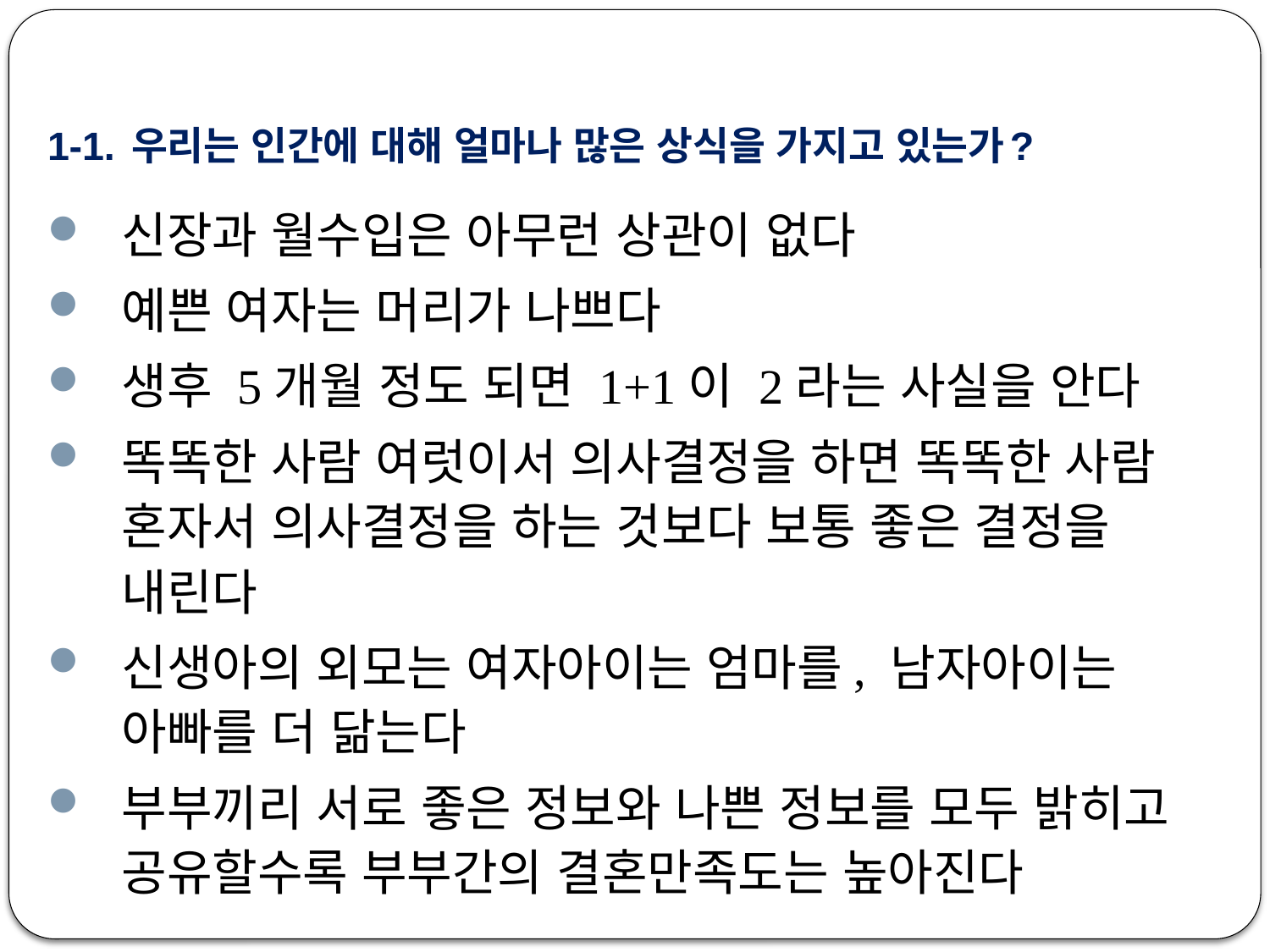

# 1-1. 우리는 인간에 대해 얼마나 많은 상식을 가지고 있는가?
신장과 월수입은 아무런 상관이 없다
예쁜 여자는 머리가 나쁘다
생후 5개월 정도 되면 1+1이 2라는 사실을 안다
똑똑한 사람 여럿이서 의사결정을 하면 똑똑한 사람 혼자서 의사결정을 하는 것보다 보통 좋은 결정을 내린다
신생아의 외모는 여자아이는 엄마를, 남자아이는 아빠를 더 닮는다
부부끼리 서로 좋은 정보와 나쁜 정보를 모두 밝히고 공유할수록 부부간의 결혼만족도는 높아진다